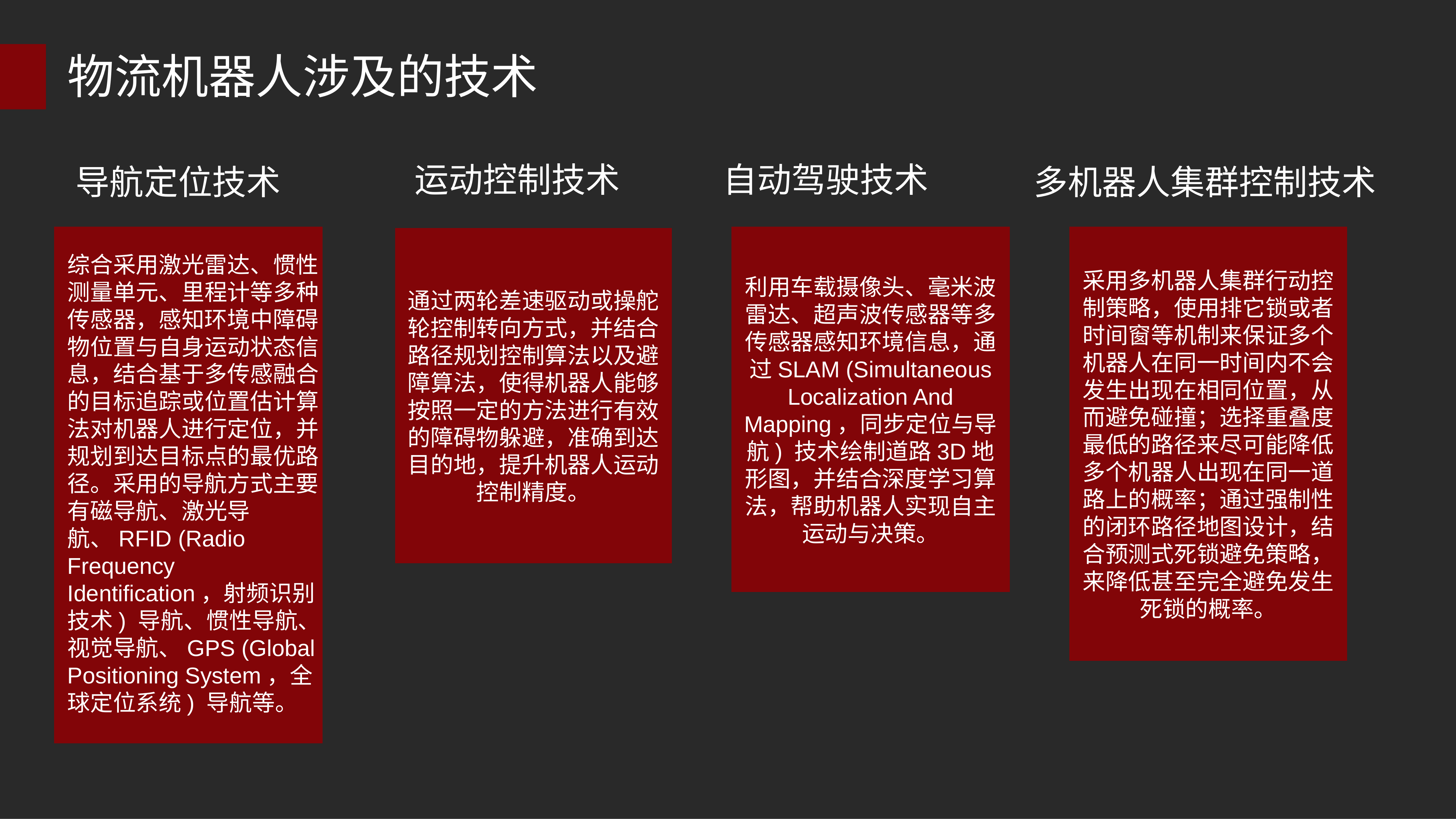

物流机器人涉及的技术

 运动控制技术
   自动驾驶技术
 导航定位技术
   多机器人集群控制技术

采用多机器人集群行动控制策略，使用排它锁或者时间窗等机制来保证多个机器人在同一时间内不会发生出现在相同位置，从而避免碰撞；选择重叠度最低的路径来尽可能降低多个机器人出现在同一道路上的概率；通过强制性的闭环路径地图设计，结合预测式死锁避免策略，来降低甚至完全避免发生死锁的概率。
利用车载摄像头、毫米波雷达、超声波传感器等多传感器感知环境信息，通过SLAM (Simultaneous Localization And Mapping，同步定位与导航) 技术绘制道路3D地形图，并结合深度学习算法，帮助机器人实现自主运动与决策。
通过两轮差速驱动或操舵轮控制转向方式，并结合路径规划控制算法以及避障算法，使得机器人能够按照一定的方法进行有效的障碍物躲避，准确到达目的地，提升机器人运动控制精度。
综合采用激光雷达、惯性测量单元、里程计等多种传感器，感知环境中障碍物位置与自身运动状态信息，结合基于多传感融合的目标追踪或位置估计算法对机器人进行定位，并规划到达目标点的最优路径。采用的导航方式主要有磁导航、激光导航、RFID (Radio Frequency Identification，射频识别技术) 导航、惯性导航、视觉导航、GPS (Global Positioning System，全球定位系统) 导航等。